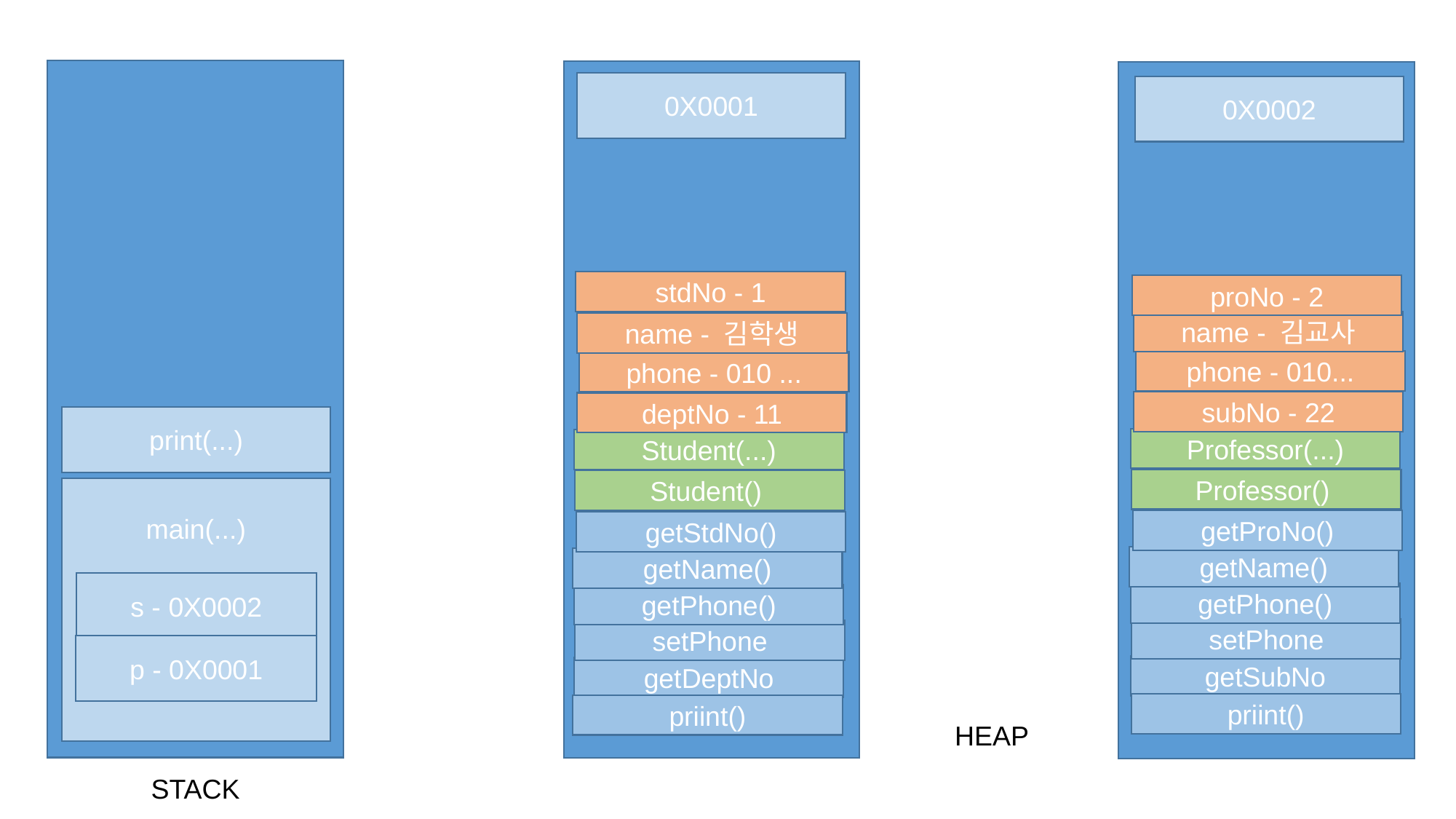

0X0001
0X0002
stdNo - 1
proNo - 2
name - 김교사
name - 김학생
phone - 010...
phone - 010 ...
subNo - 22
deptNo - 11
print(...)
Professor(...)
Student(...)
Professor()
Student()
main(...)

getProNo()
getStdNo()
getName()
getName()
s - 0X0002
getPhone()
getPhone()
setPhone
setPhone
p - 0X0001
getSubNo
getDeptNo
priint()
priint()
HEAP
STACK